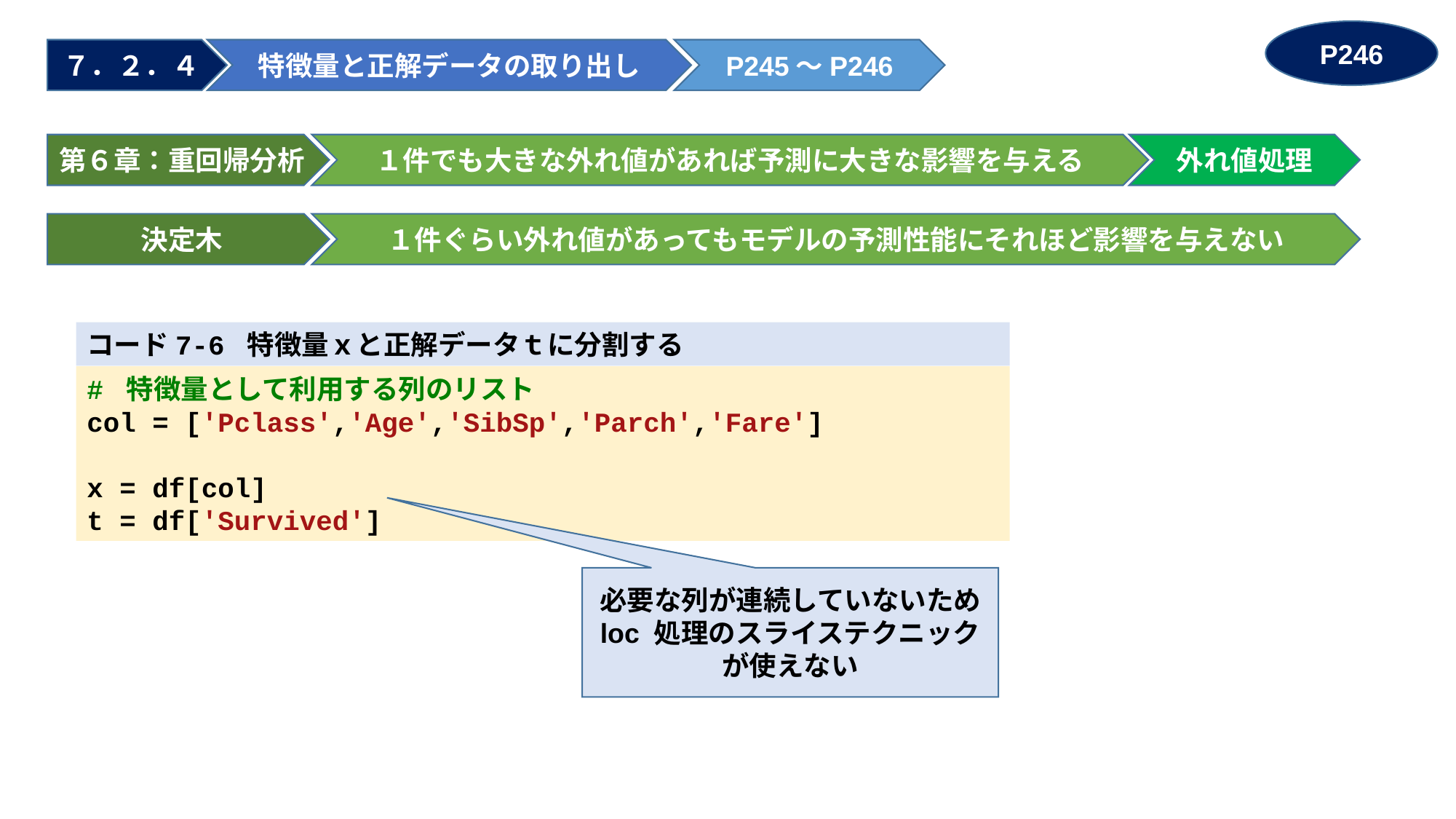

P246
７．２．４
特徴量と正解データの取り出し
P245～P246
第６章：重回帰分析
１件でも大きな外れ値があれば予測に大きな影響を与える
外れ値処理
決定木
１件ぐらい外れ値があってもモデルの予測性能にそれほど影響を与えない
コード7-6 特徴量ｘと正解データｔに分割する
# 特徴量として利用する列のリスト
col = ['Pclass','Age','SibSp','Parch','Fare']
x = df[col]
t = df['Survived']
必要な列が連続していないため
loc 処理のスライステクニックが使えない